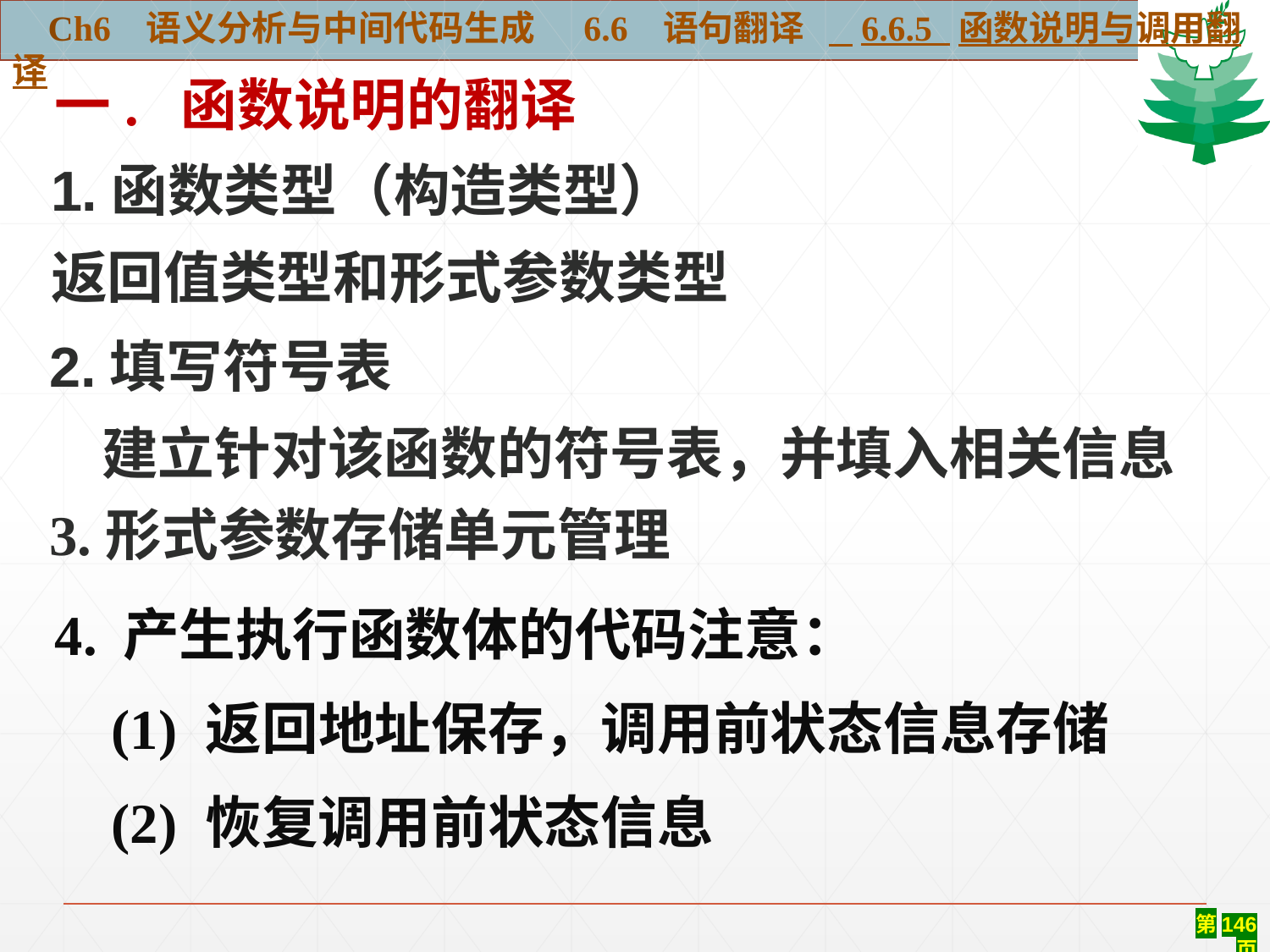

Ch6   语义分析与中间代码生成     6.6   语句翻译      6.6.5  函数说明与调用翻译
一.  函数说明的翻译
1.函数类型（构造类型）
返回值类型和形式参数类型
2.填写符号表
   建立针对该函数的符号表，并填入相关信息
3.形式参数存储单元管理
4. 产生执行函数体的代码注意：
    (1) 返回地址保存，调用前状态信息存储
    (2) 恢复调用前状态信息